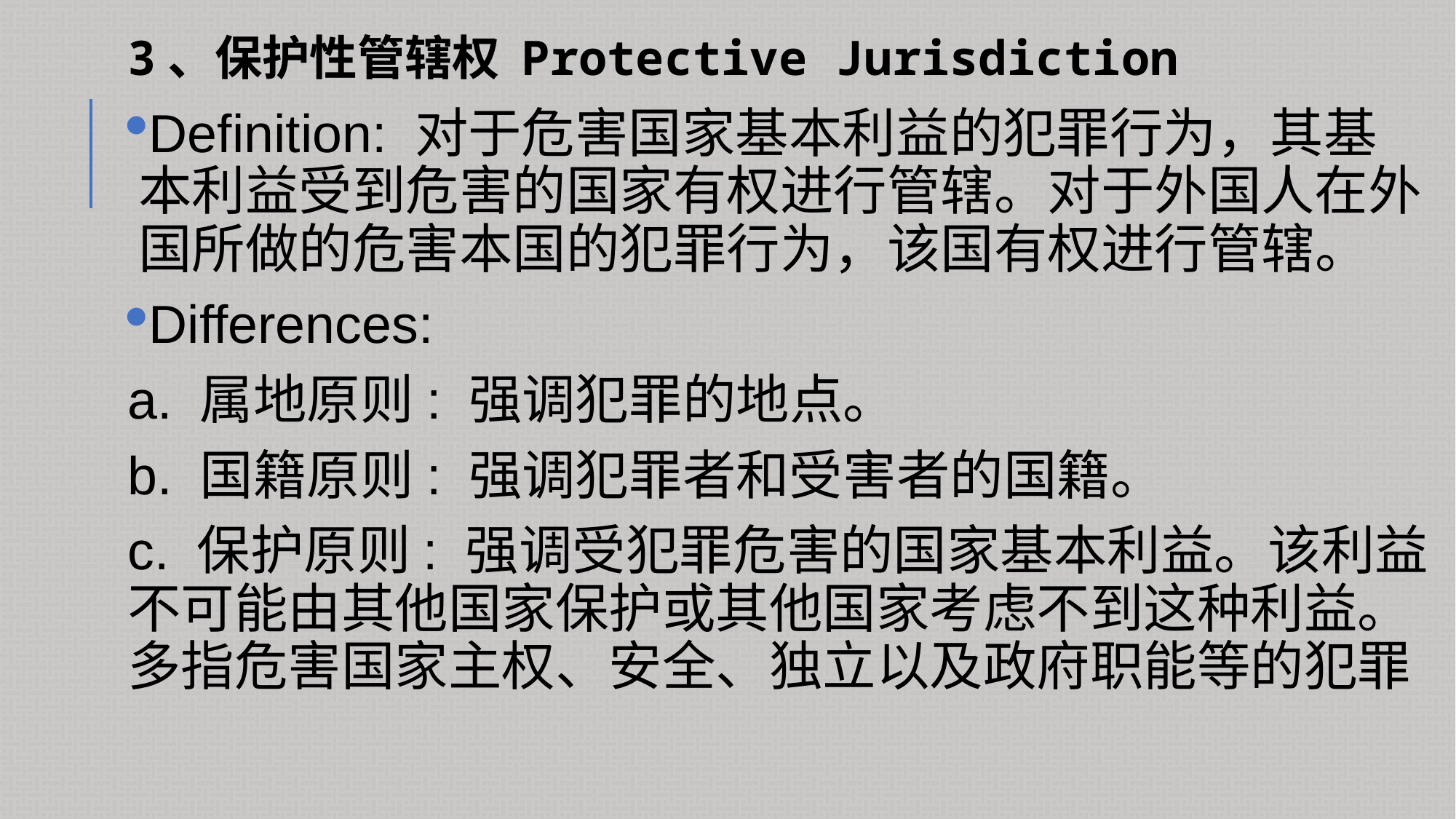

3、保护性管辖权 Protective Jurisdiction
Definition: 对于危害国家基本利益的犯罪行为，其基本利益受到危害的国家有权进行管辖。对于外国人在外国所做的危害本国的犯罪行为，该国有权进行管辖。
Differences:
a. 属地原则: 强调犯罪的地点。
b. 国籍原则: 强调犯罪者和受害者的国籍。
c. 保护原则: 强调受犯罪危害的国家基本利益。该利益不可能由其他国家保护或其他国家考虑不到这种利益。多指危害国家主权、安全、独立以及政府职能等的犯罪